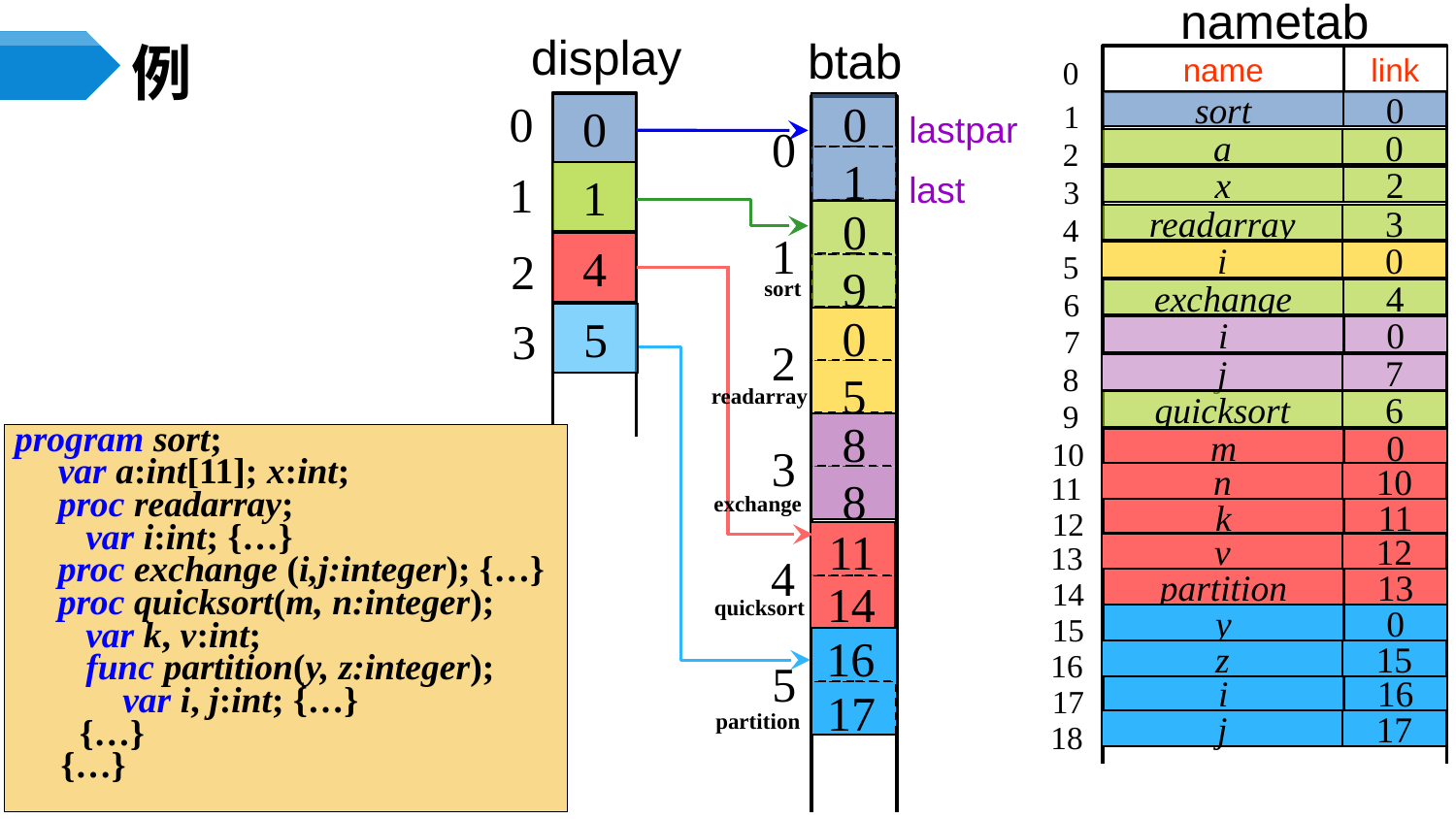

nametab
display
btab
# 例
0
name
link

lastpar
last
0
0
0
1
sort
0

0

2
a
0

1
1
1
3
x
2
0

1

4
readarray
3
4
2
5
i
0
9
sort
6
exchange
4
0
5
3

2

7
i
0

8
j
7
5
readarray
9
quicksort
6
8

3

program sort;
	var a:int[11]; x:int;
   	proc readarray;
	   var i:int; {…}
	proc exchange (i,j:integer); {…}
	proc quicksort(m, n:integer);
	   var k, v:int;
	   func partition(y, z:integer);
	       var i, j:int; {…}
       {…}
     {…}
10
m
0
11
n
10
8
exchange
12
k
11
11

4

13
v
12
14
partition
13
14
quicksort
15
y
0
16

5

16
z
15
17
i
16
17
partition
18
j
17